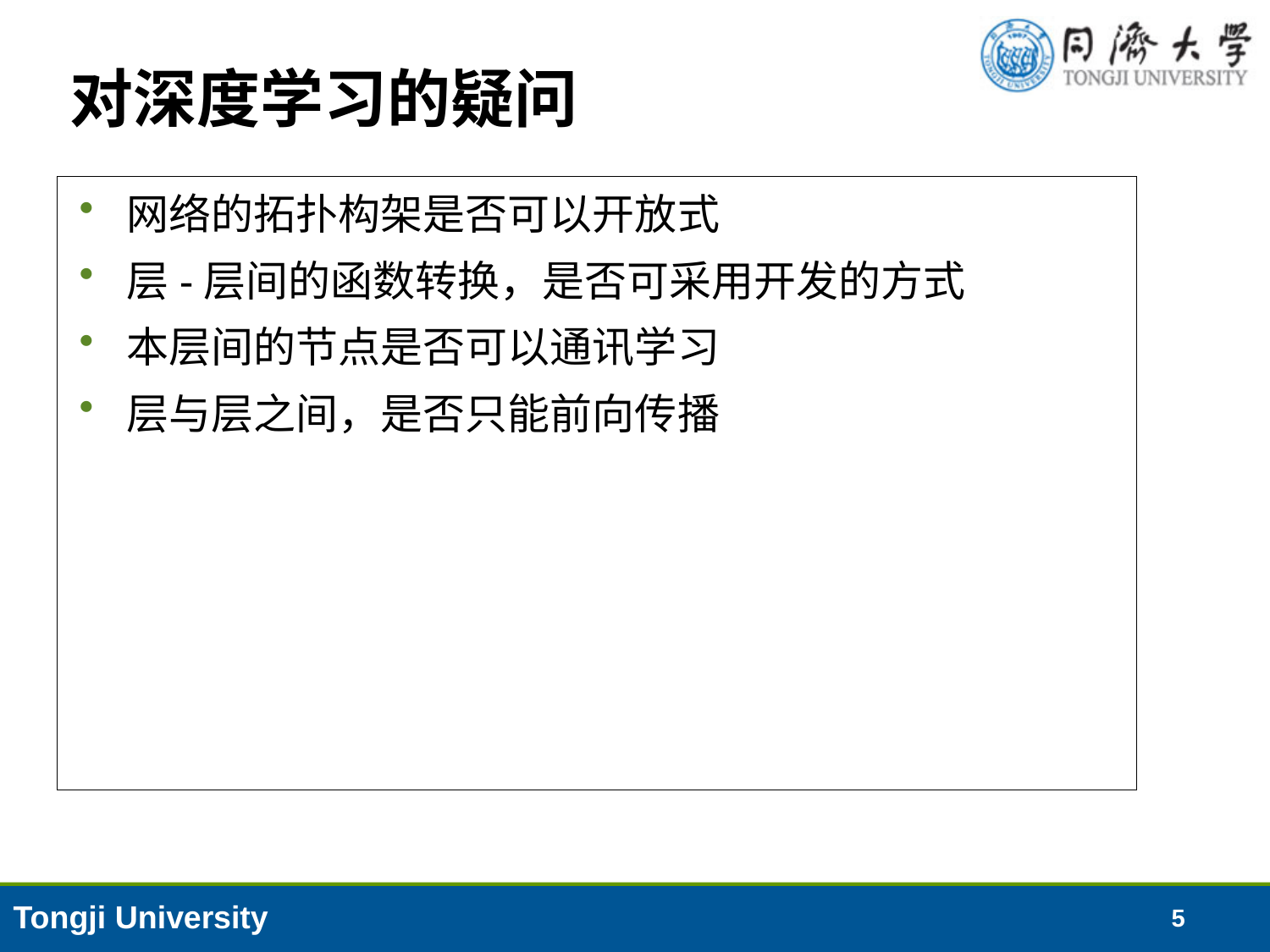

# 对深度学习的疑问
网络的拓扑构架是否可以开放式
层-层间的函数转换，是否可采用开发的方式
本层间的节点是否可以通讯学习
层与层之间，是否只能前向传播